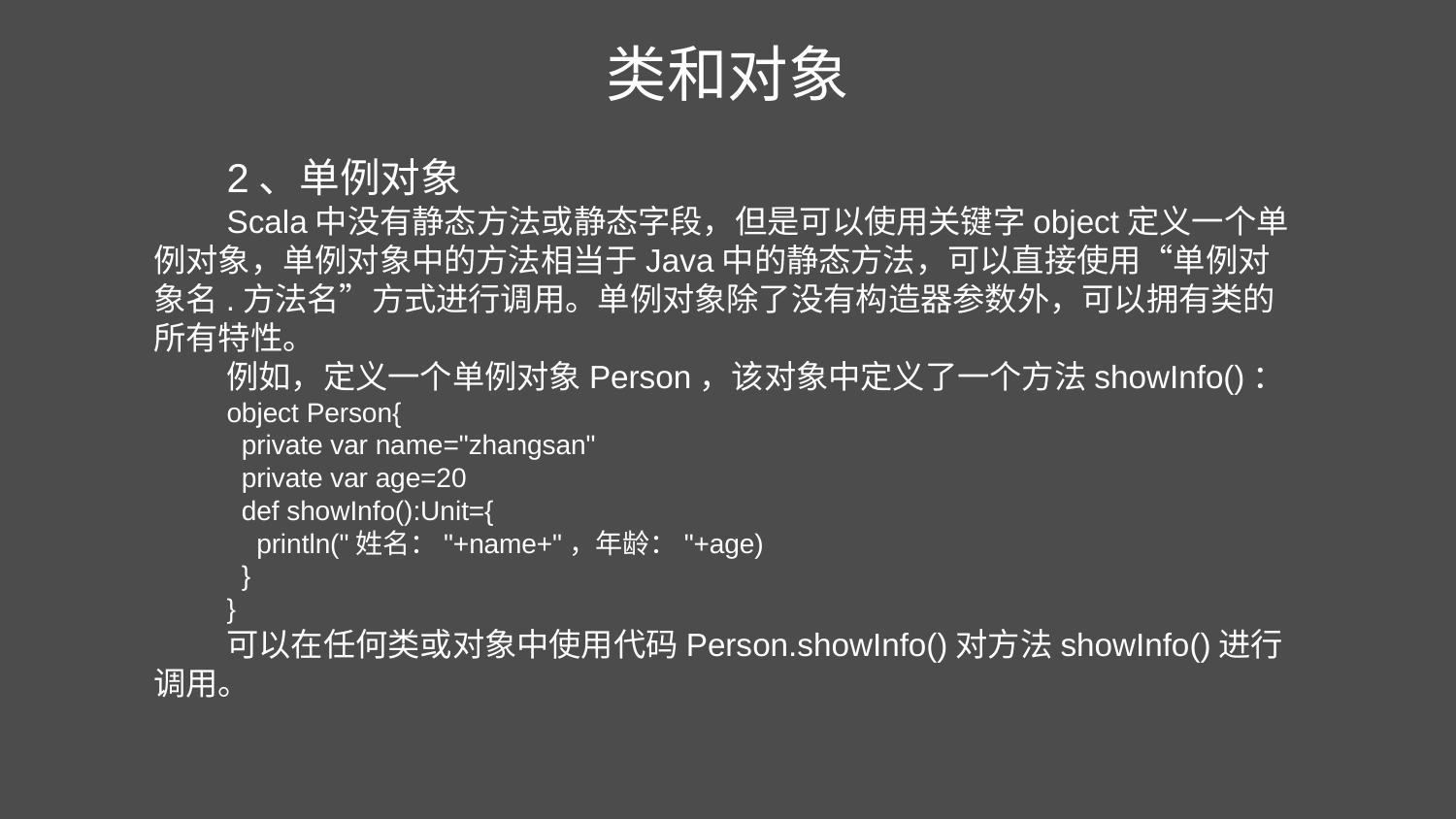

类和对象

2、单例对象
Scala中没有静态方法或静态字段，但是可以使用关键字object定义一个单例对象，单例对象中的方法相当于Java中的静态方法，可以直接使用“单例对象名.方法名”方式进行调用。单例对象除了没有构造器参数外，可以拥有类的所有特性。
例如，定义一个单例对象Person，该对象中定义了一个方法showInfo()：
object Person{
  private var name="zhangsan"
  private var age=20
  def showInfo():Unit={
    println("姓名："+name+"，年龄："+age)
  }
}
可以在任何类或对象中使用代码Person.showInfo()对方法showInfo()进行调用。